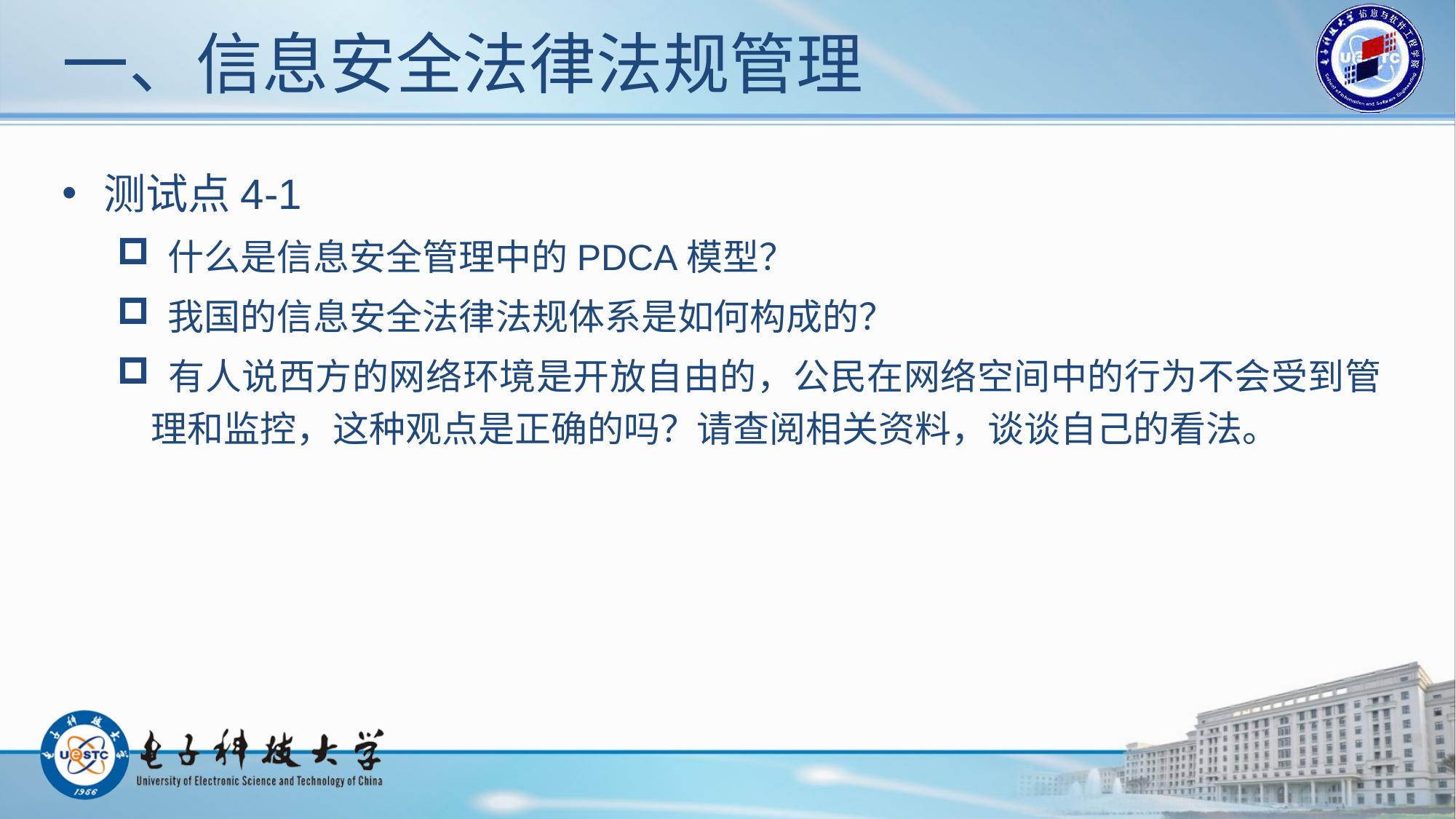

# 一、信息安全法律法规管理
测试点4-1
 什么是信息安全管理中的PDCA模型？
 我国的信息安全法律法规体系是如何构成的？
 有人说西方的网络环境是开放自由的，公民在网络空间中的行为不会受到管理和监控，这种观点是正确的吗？请查阅相关资料，谈谈自己的看法。